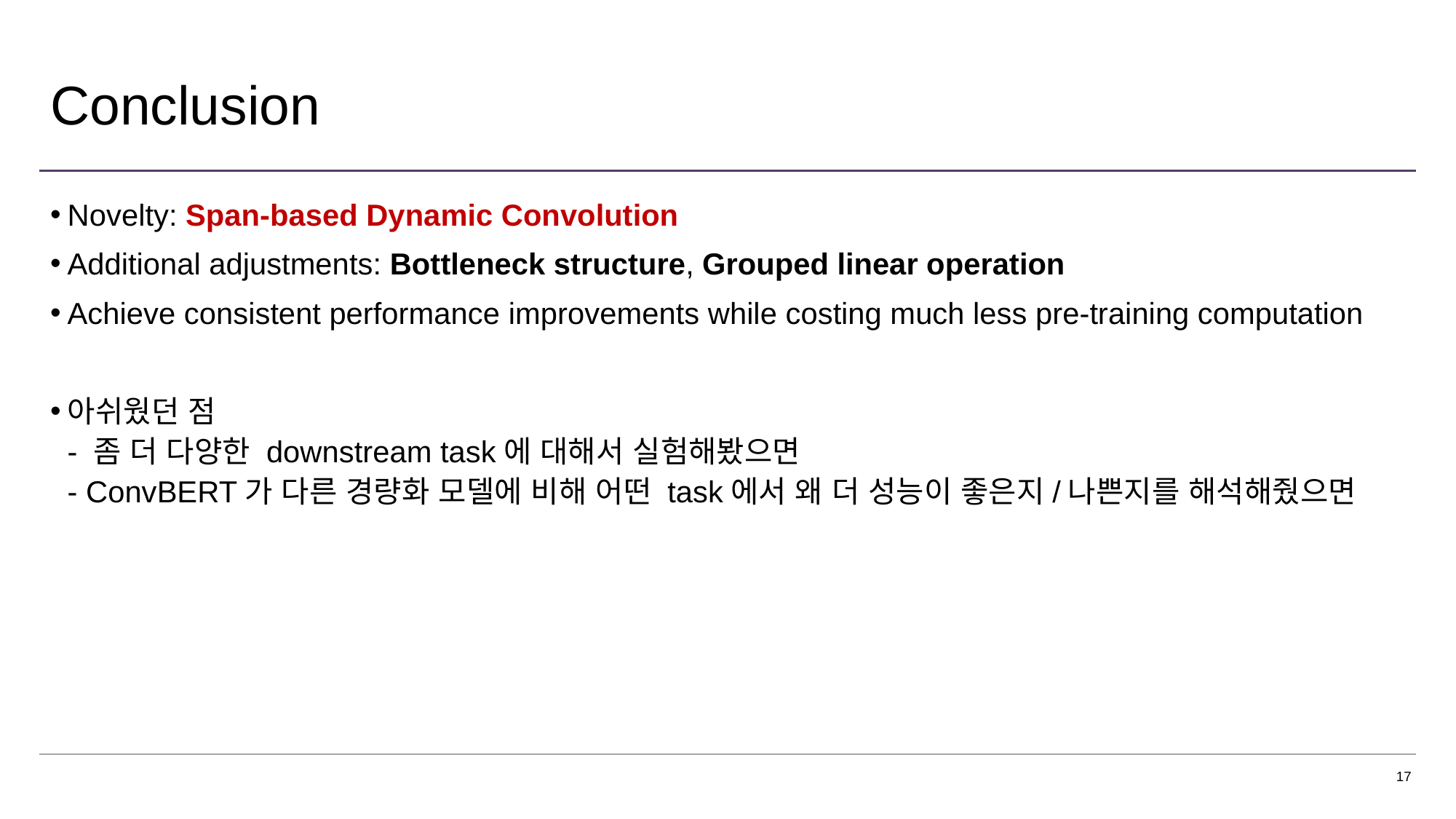

# Conclusion
Novelty: Span-based Dynamic Convolution
Additional adjustments: Bottleneck structure, Grouped linear operation
Achieve consistent performance improvements while costing much less pre-training computation

아쉬웠던 점
- 좀 더 다양한 downstream task에 대해서 실험해봤으면
- ConvBERT가 다른 경량화 모델에 비해 어떤 task에서 왜 더 성능이 좋은지/나쁜지를 해석해줬으면

17